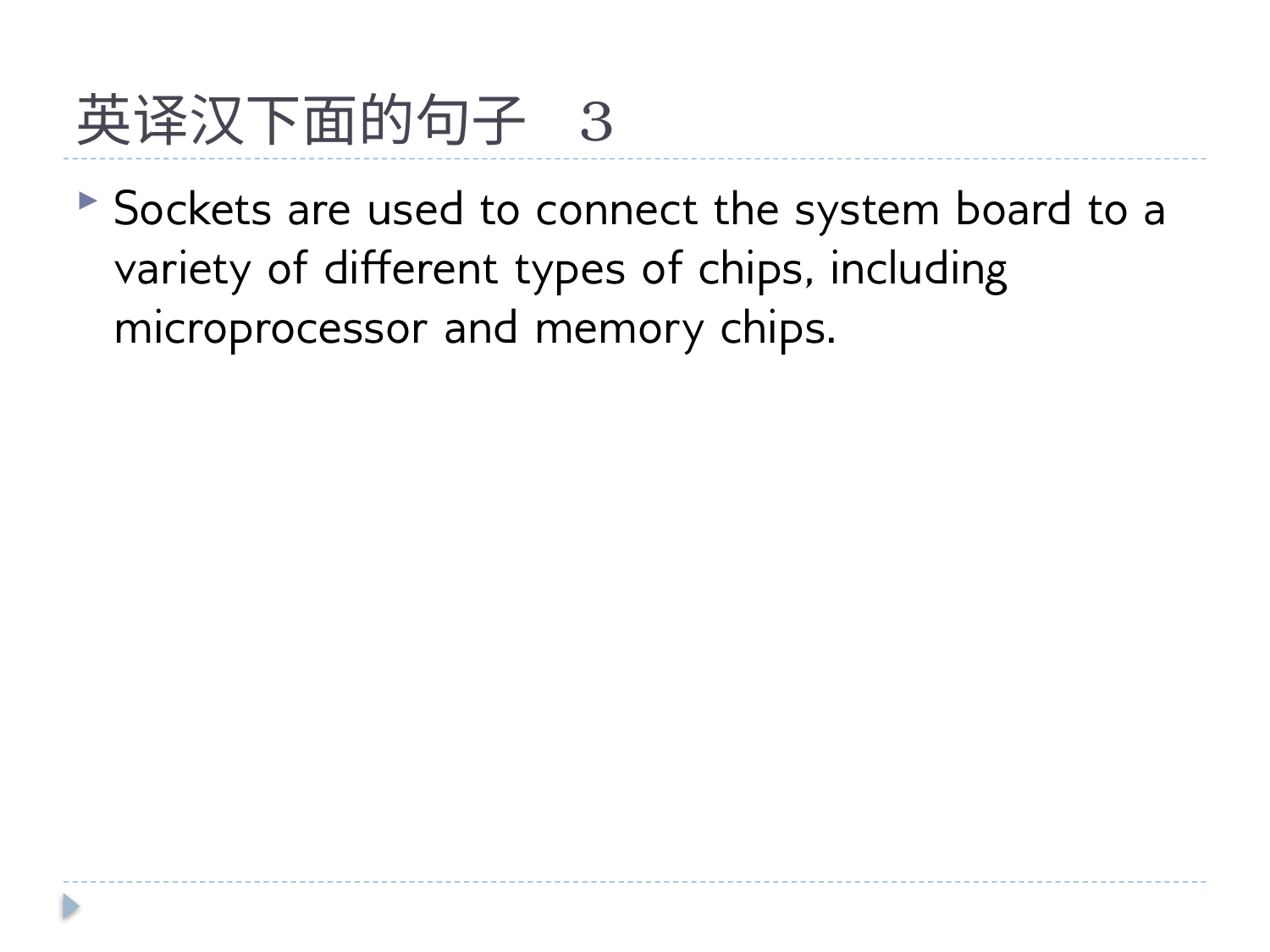

# 英译汉下面的句子   3
Sockets are used to connect the system board to a variety of different types of chips, including microprocessor and memory chips.